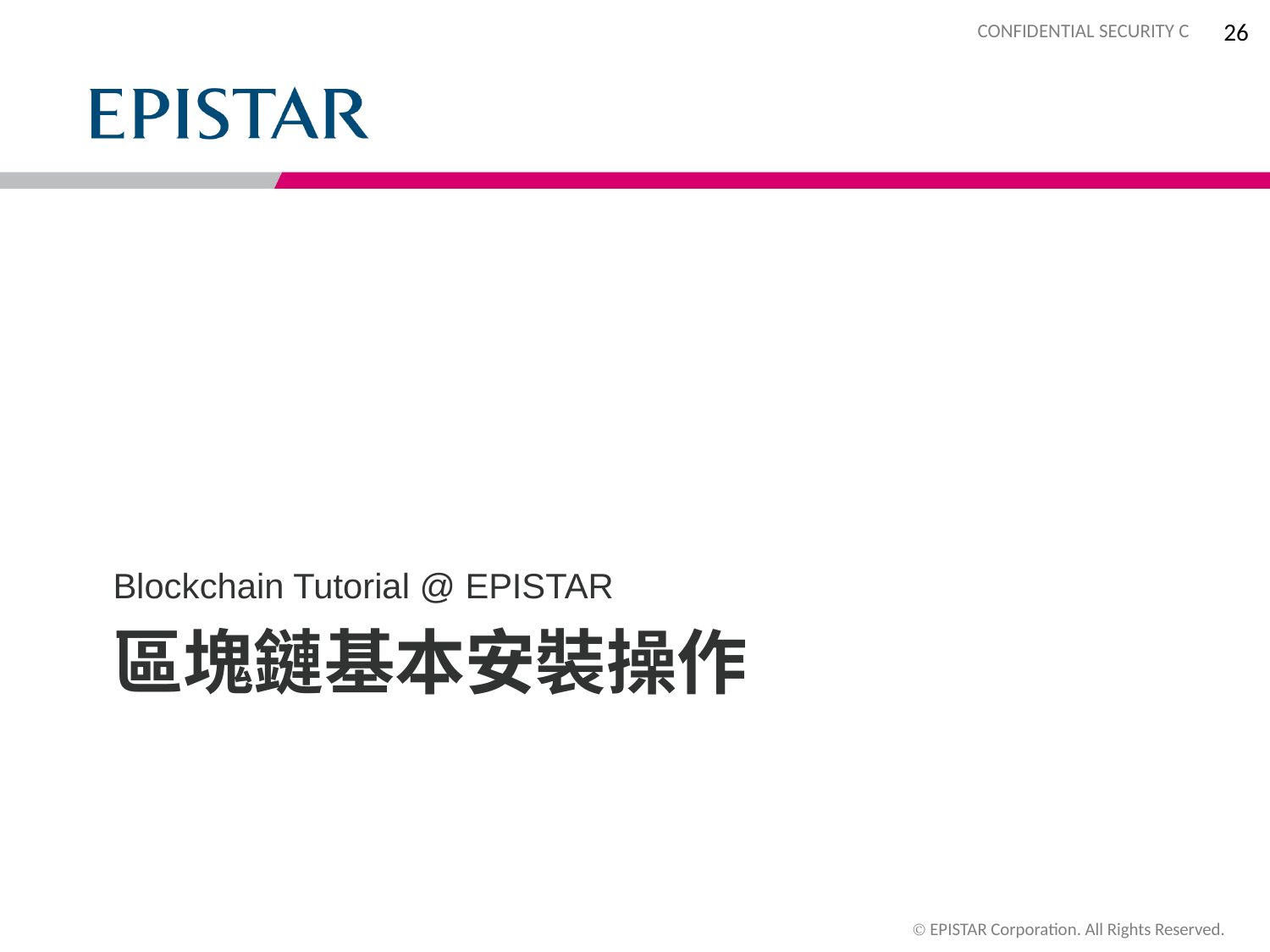

26
Blockchain Tutorial @ EPISTAR
# 區塊鏈基本安裝操作